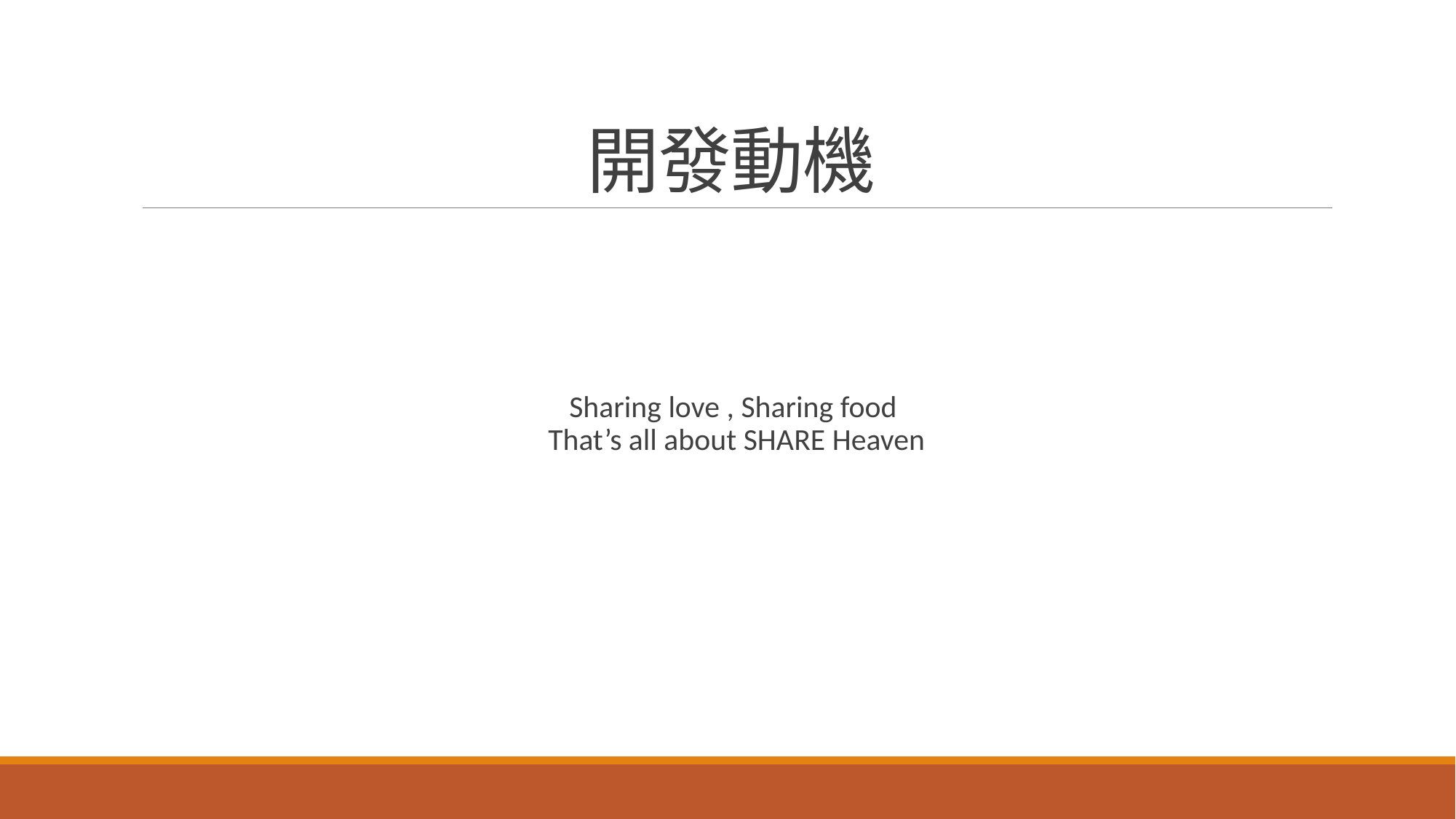

# 開發動機

Sharing love , Sharing food 
That’s all about SHARE Heaven